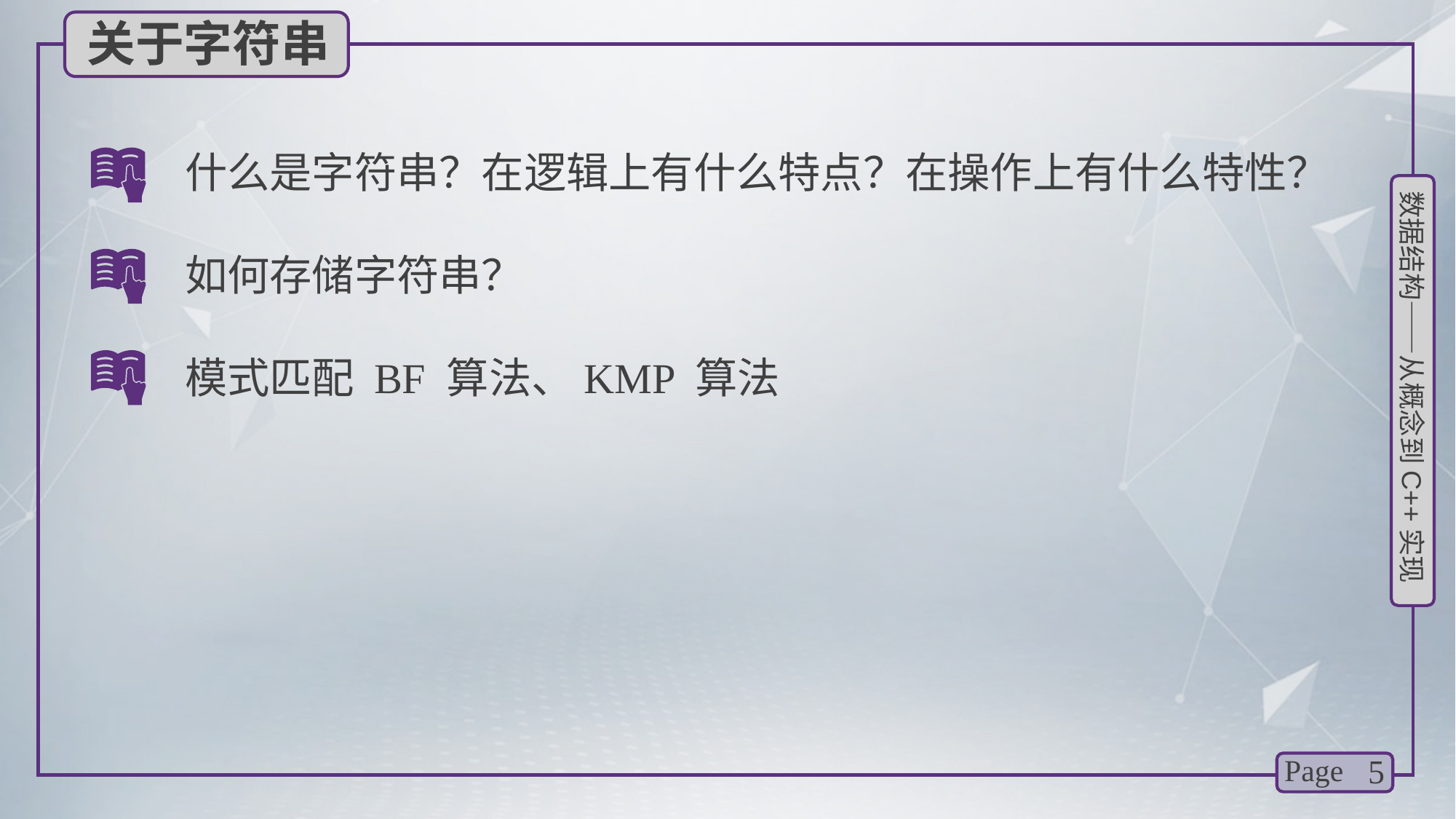

关于字符串

什么是字符串？在逻辑上有什么特点？在操作上有什么特性？

如何存储字符串？

模式匹配 BF 算法、KMP 算法